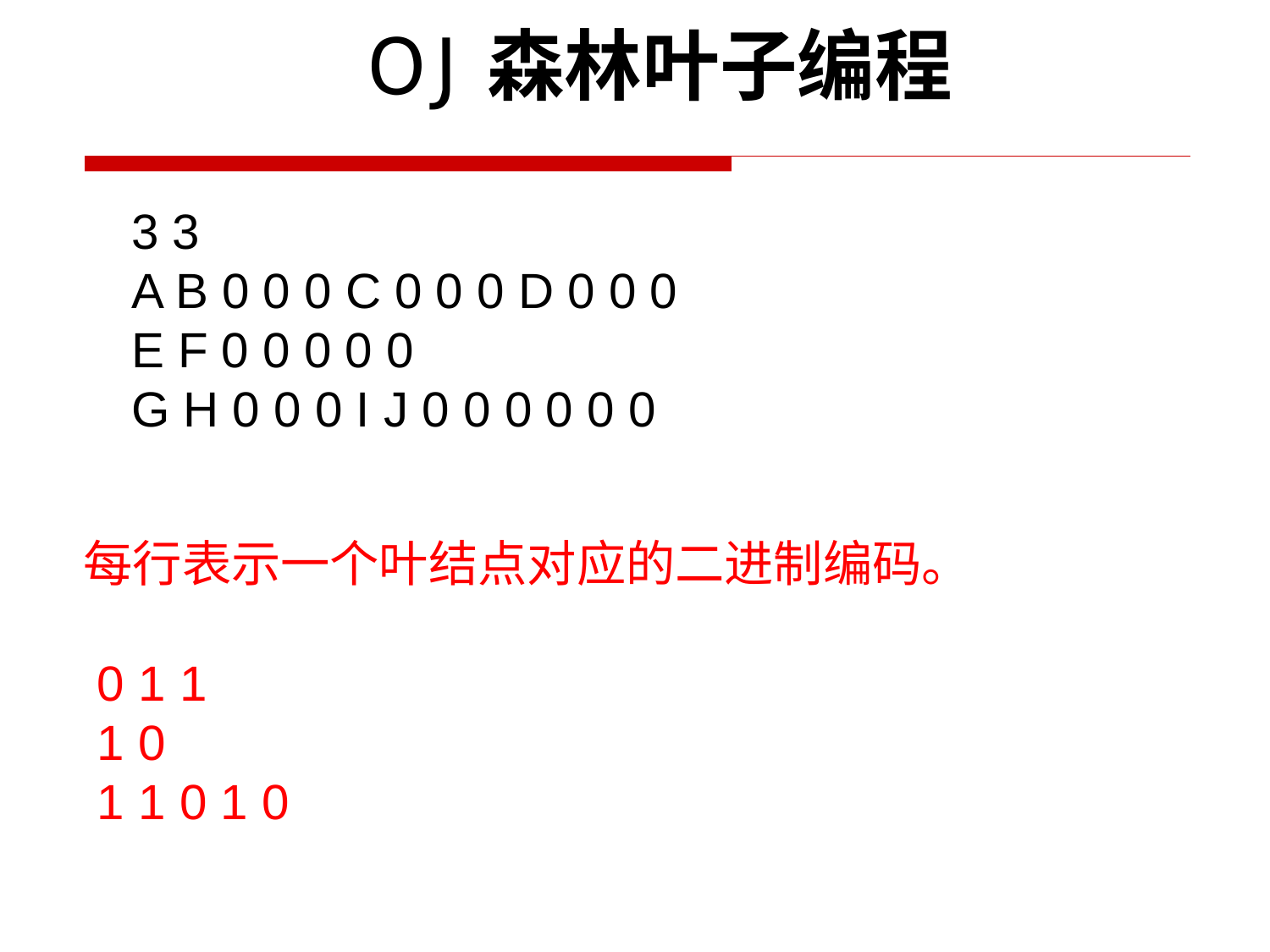

OJ森林叶子编程

3 3
A B 0 0 0 C 0 0 0 D 0 0 0
E F 0 0 0 0 0
G H 0 0 0 I J 0 0 0 0 0 0
每行表示一个叶结点对应的二进制编码。
0 1 1
1 0
1 1 0 1 0